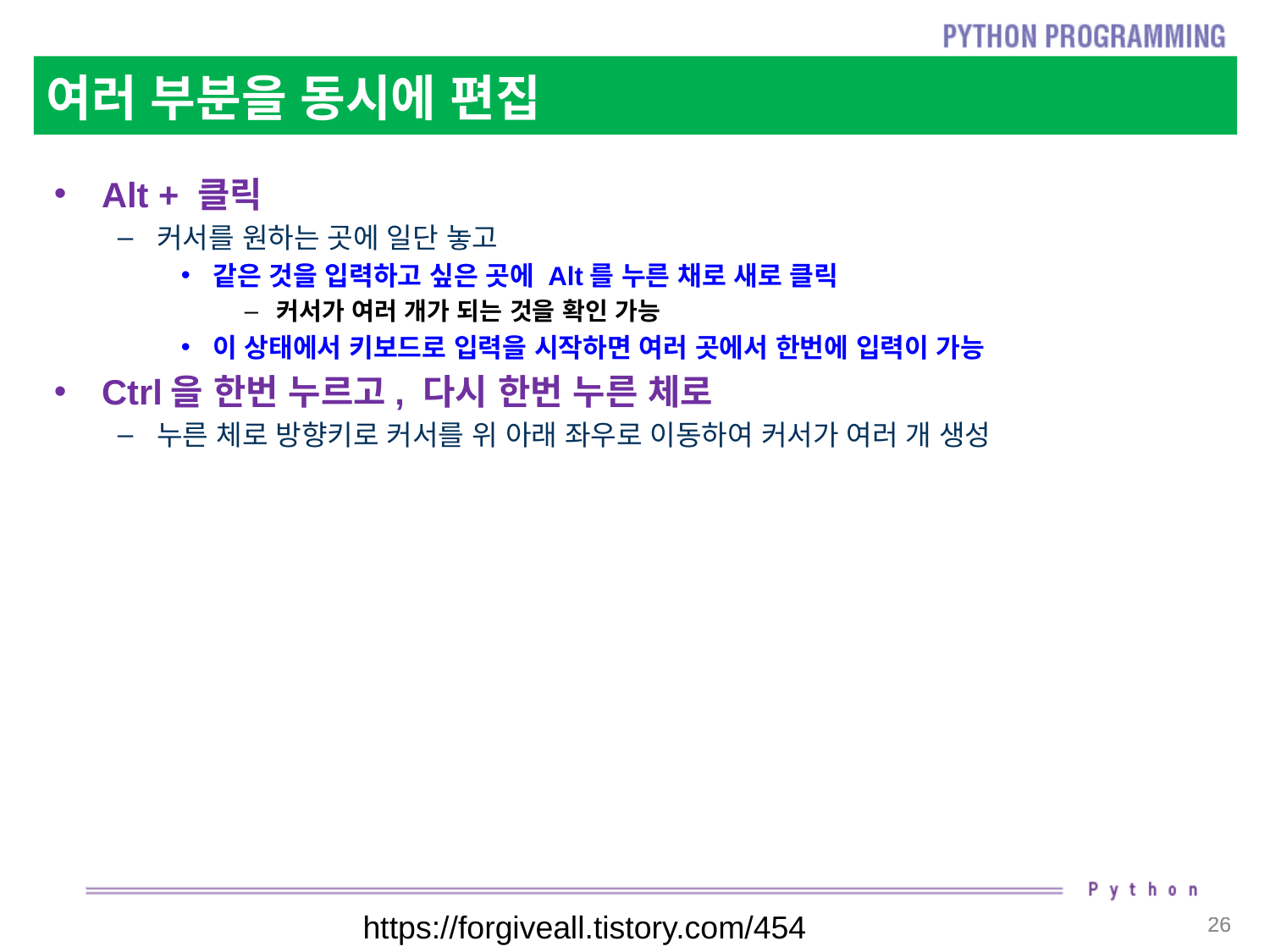

# 여러 부분을 동시에 편집
Alt + 클릭
커서를 원하는 곳에 일단 놓고
같은 것을 입력하고 싶은 곳에 Alt를 누른 채로 새로 클릭
커서가 여러 개가 되는 것을 확인 가능
이 상태에서 키보드로 입력을 시작하면 여러 곳에서 한번에 입력이 가능
Ctrl을 한번 누르고, 다시 한번 누른 체로
누른 체로 방향키로 커서를 위 아래 좌우로 이동하여 커서가 여러 개 생성

https://forgiveall.tistory.com/454
26